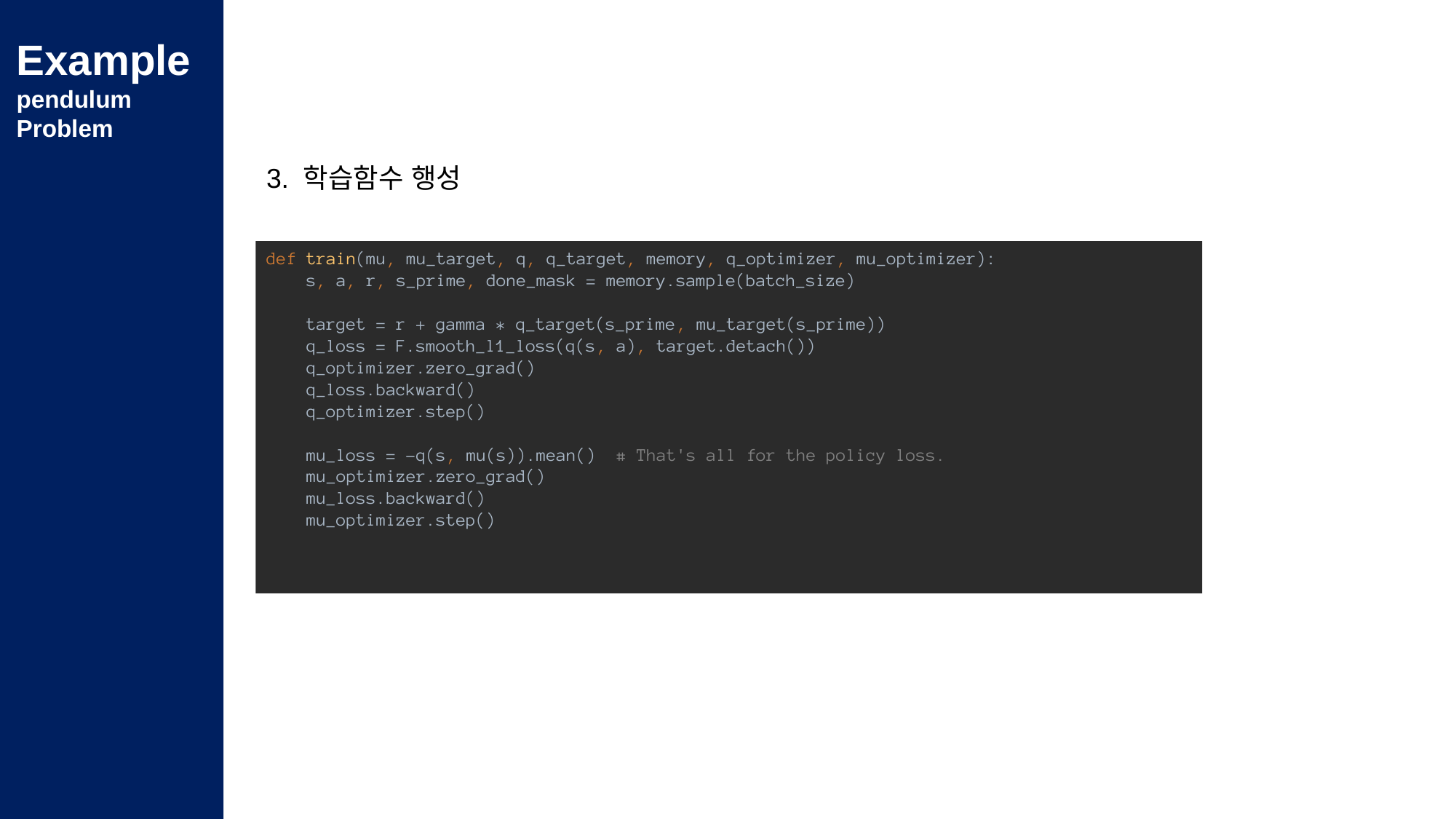

Example
pendulum
Problem

3. 학습함수 행성
def train(mu, mu_target, q, q_target, memory, q_optimizer, mu_optimizer):
    s, a, r, s_prime, done_mask = memory.sample(batch_size)
    target = r + gamma * q_target(s_prime, mu_target(s_prime))
    q_loss = F.smooth_l1_loss(q(s, a), target.detach())
    q_optimizer.zero_grad()
    q_loss.backward()
    q_optimizer.step()
    mu_loss = -q(s, mu(s)).mean()  # That's all for the policy loss.
    mu_optimizer.zero_grad()
    mu_loss.backward()
    mu_optimizer.step()